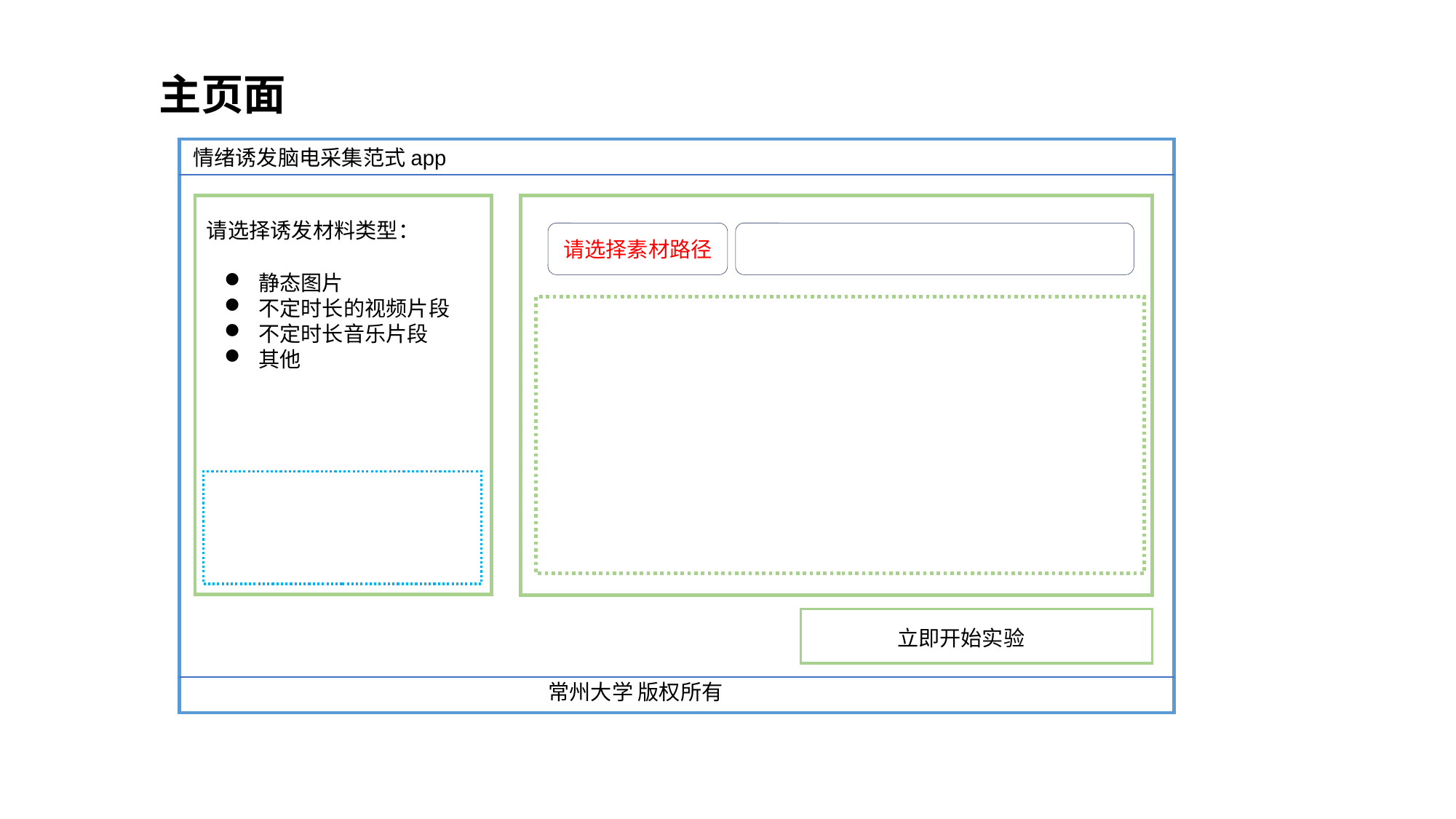

主页面

情绪诱发脑电采集范式app

请选择诱发材料类型：
请选择素材路径

静态图片
不定时长的视频片段
不定时长音乐片段
其他

立即开始实验
常州大学 版权所有